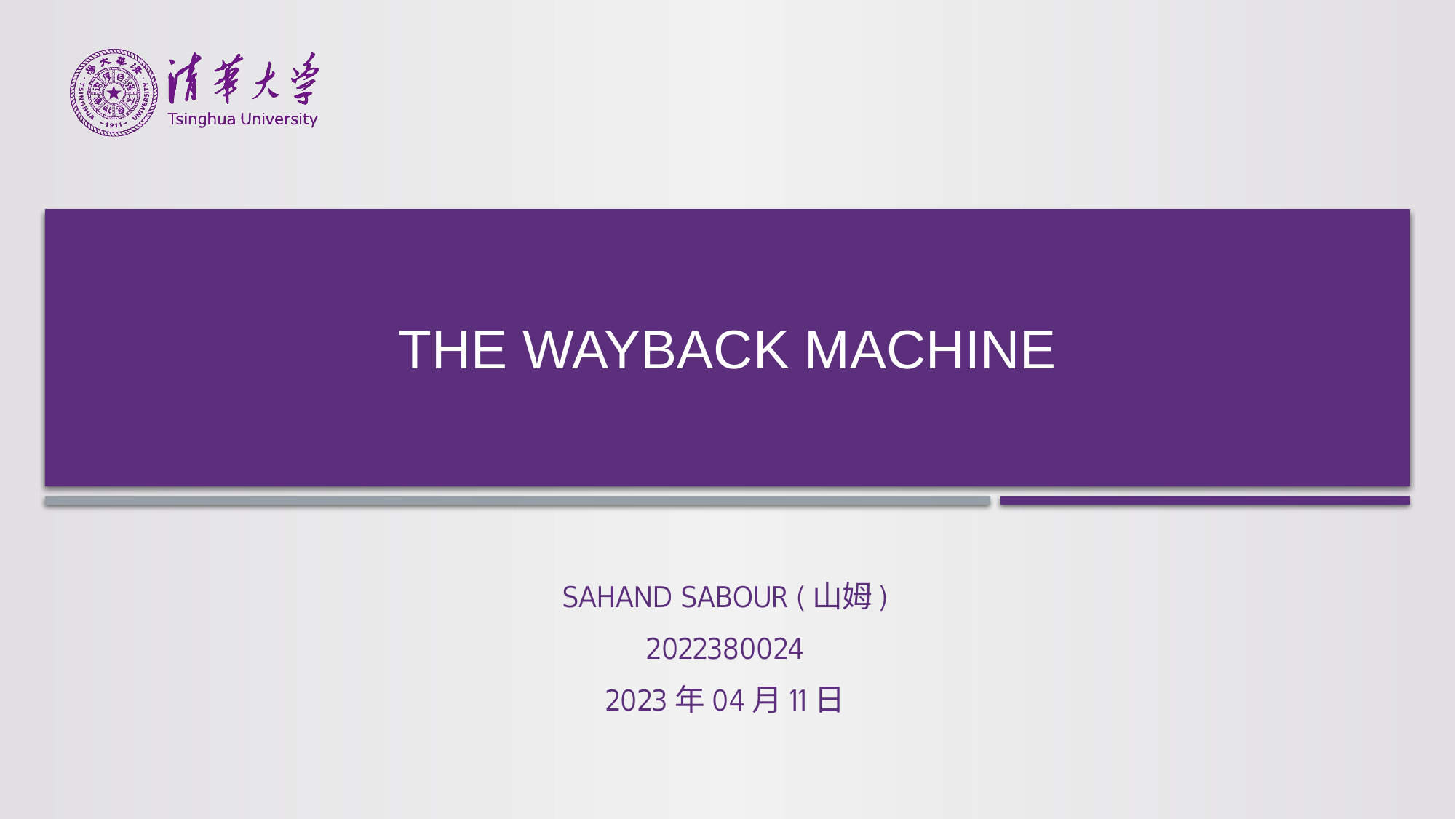

# The wayback machine

Sahand Sabour (山姆)
2022380024
2023年04月11日